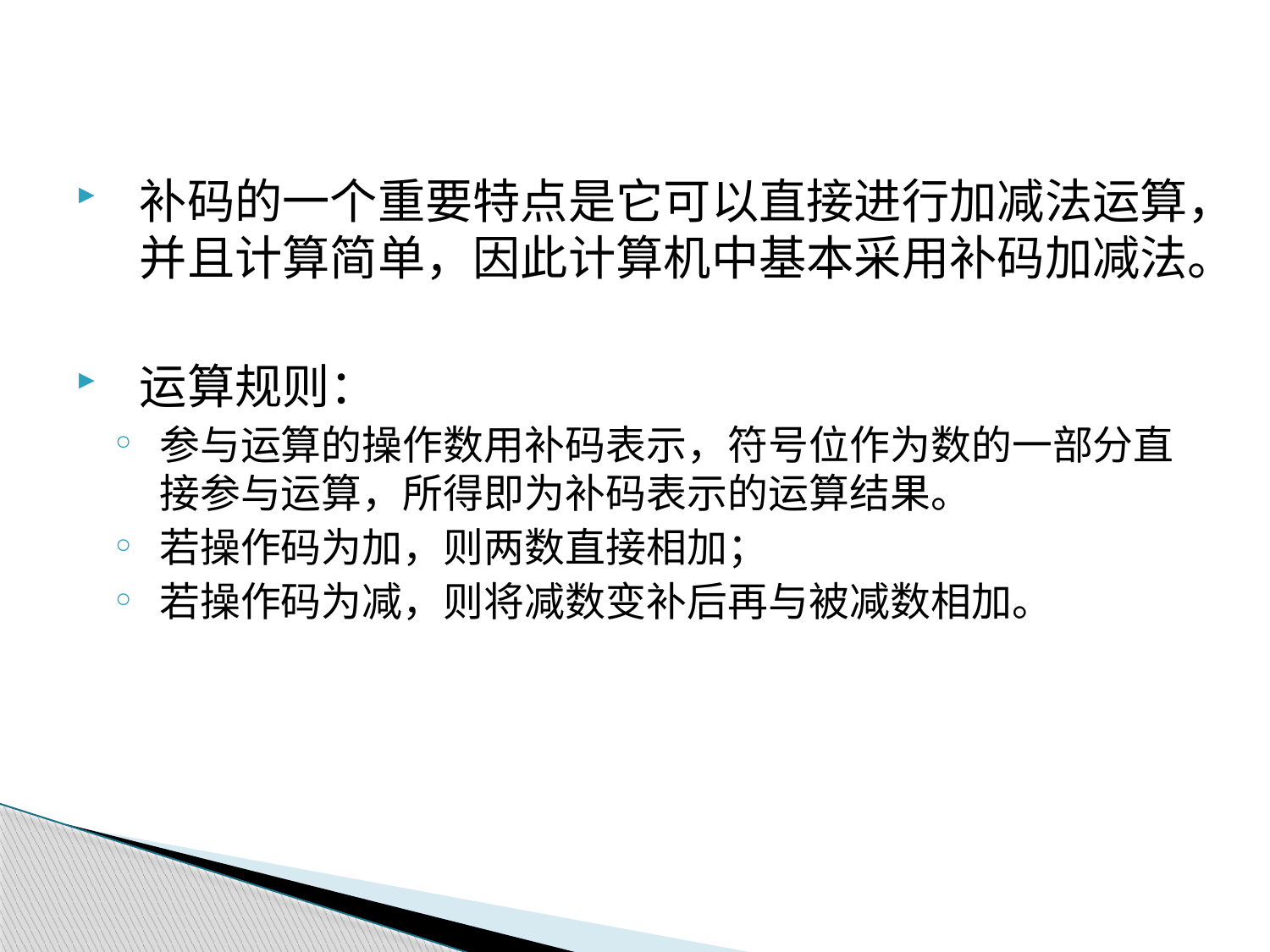

补码的一个重要特点是它可以直接进行加减法运算，并且计算简单，因此计算机中基本采用补码加减法。

运算规则：
参与运算的操作数用补码表示，符号位作为数的一部分直接参与运算，所得即为补码表示的运算结果。
若操作码为加，则两数直接相加；
若操作码为减，则将减数变补后再与被减数相加。